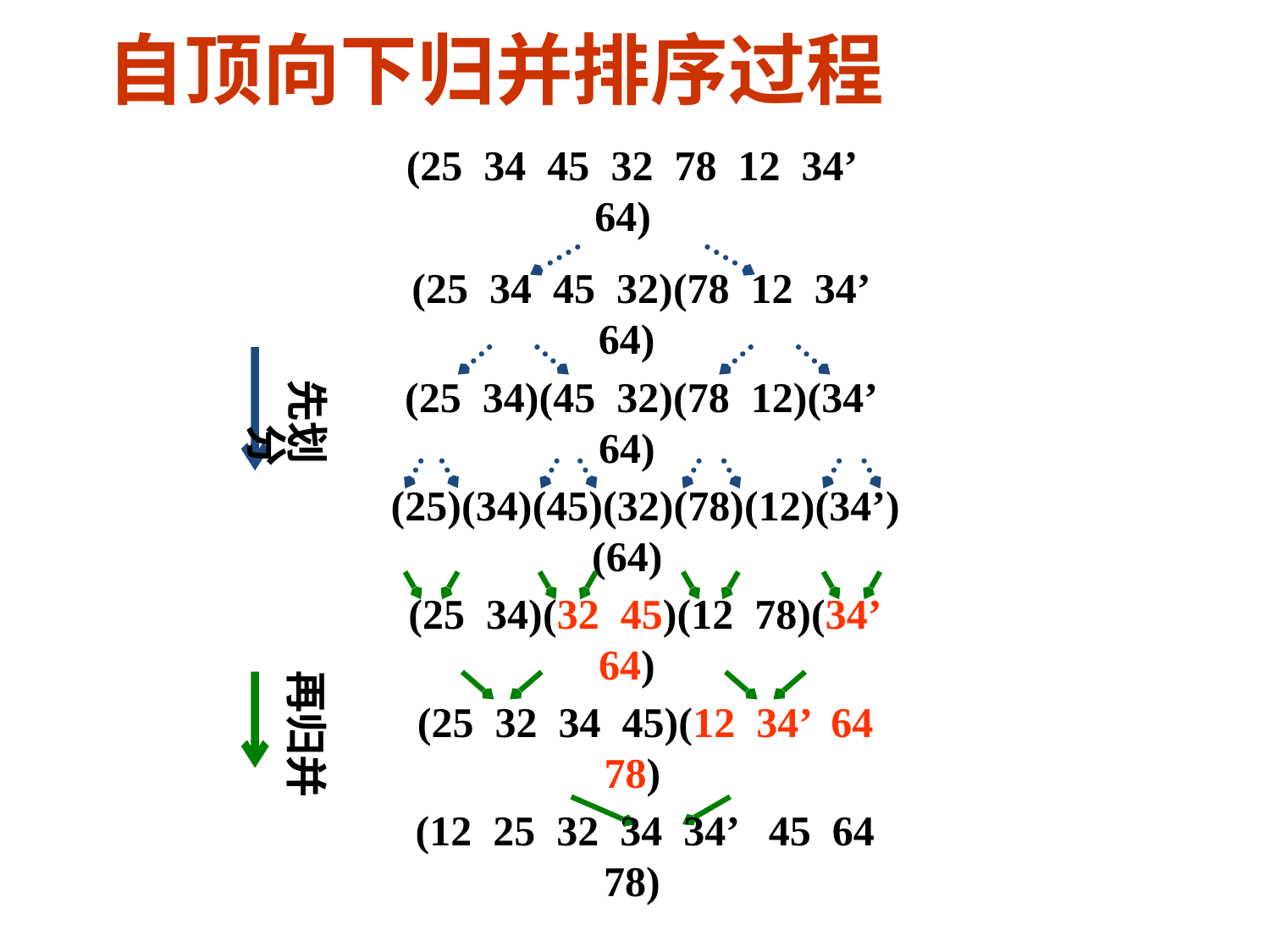

自顶向下归并排序过程
(25  34  45  32  78  12  34’   64)

(25  34  45  32)(78  12  34’  64)

先划分

(25  34)(45  32)(78  12)(34’  64)

(25)(34)(45)(32)(78)(12)(34’)(64)

(25  34)(32  45)(12  78)(34’ 64)
再归并

(25  32  34  45)(12  34’  64  78)

(12  25  32  34  34’   45  64  78)